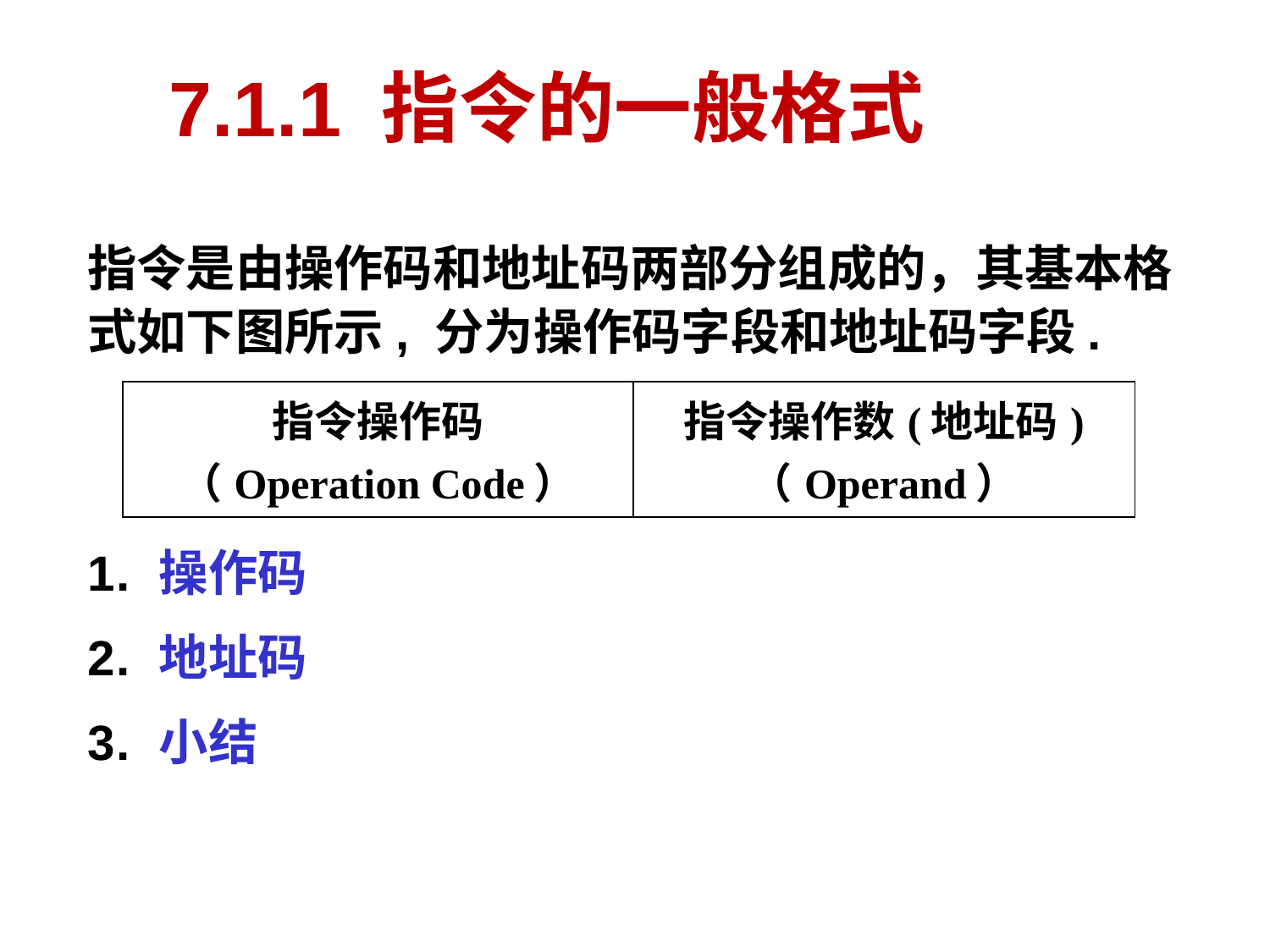

# 7.1.1 指令的一般格式
指令是由操作码和地址码两部分组成的，其基本格式如下图所示, 分为操作码字段和地址码字段.

操作码
地址码
小结
| 指令操作码 （Operation Code） | 指令操作数(地址码) （Operand） |
| --- | --- |